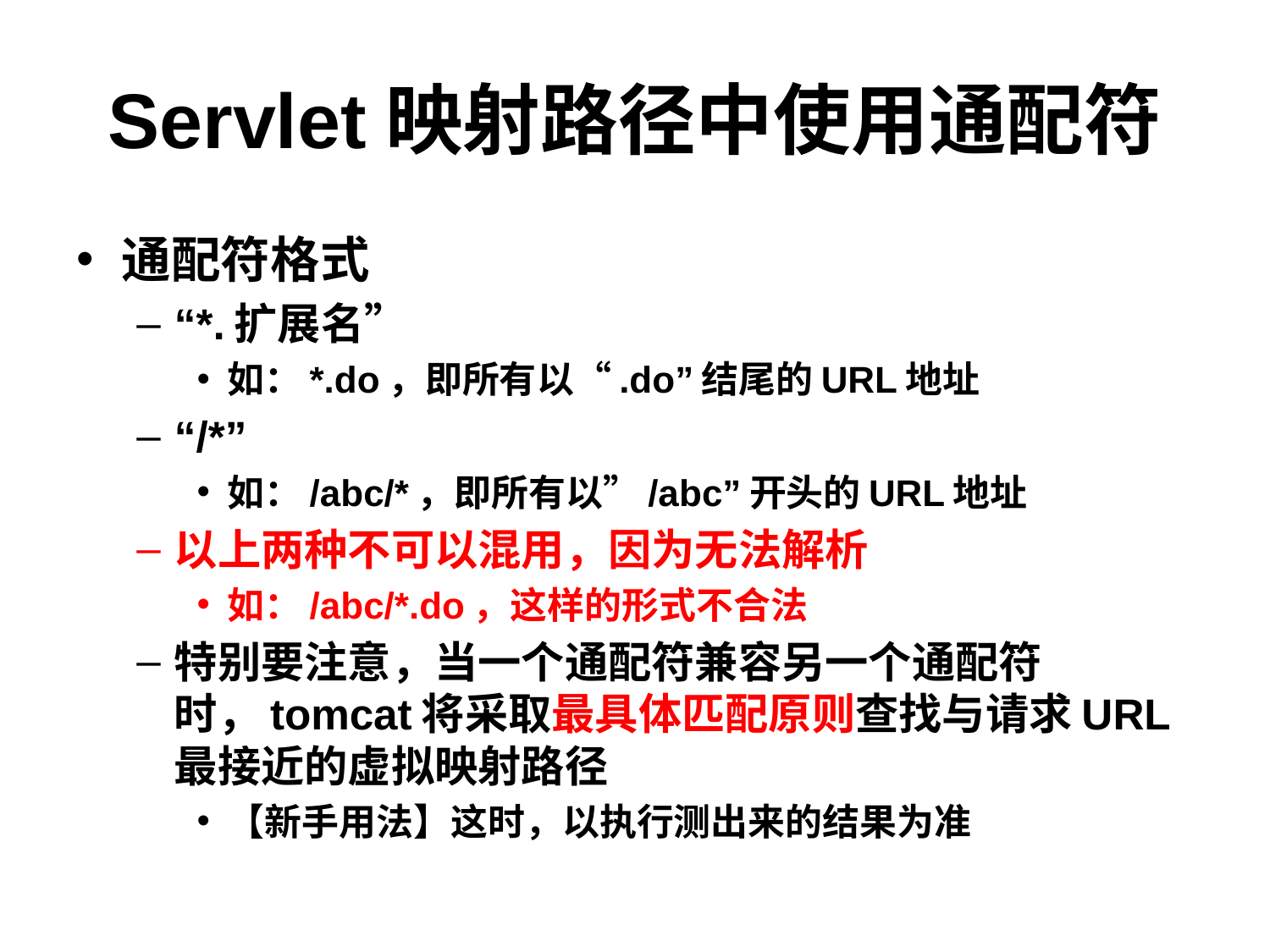

# Servlet映射路径中使用通配符
通配符格式
“*.扩展名”
如：*.do，即所有以“.do”结尾的URL地址
“/*”
如：/abc/*，即所有以”/abc”开头的URL地址
以上两种不可以混用，因为无法解析
如：/abc/*.do，这样的形式不合法
特别要注意，当一个通配符兼容另一个通配符时，tomcat将采取最具体匹配原则查找与请求URL最接近的虚拟映射路径
【新手用法】这时，以执行测出来的结果为准